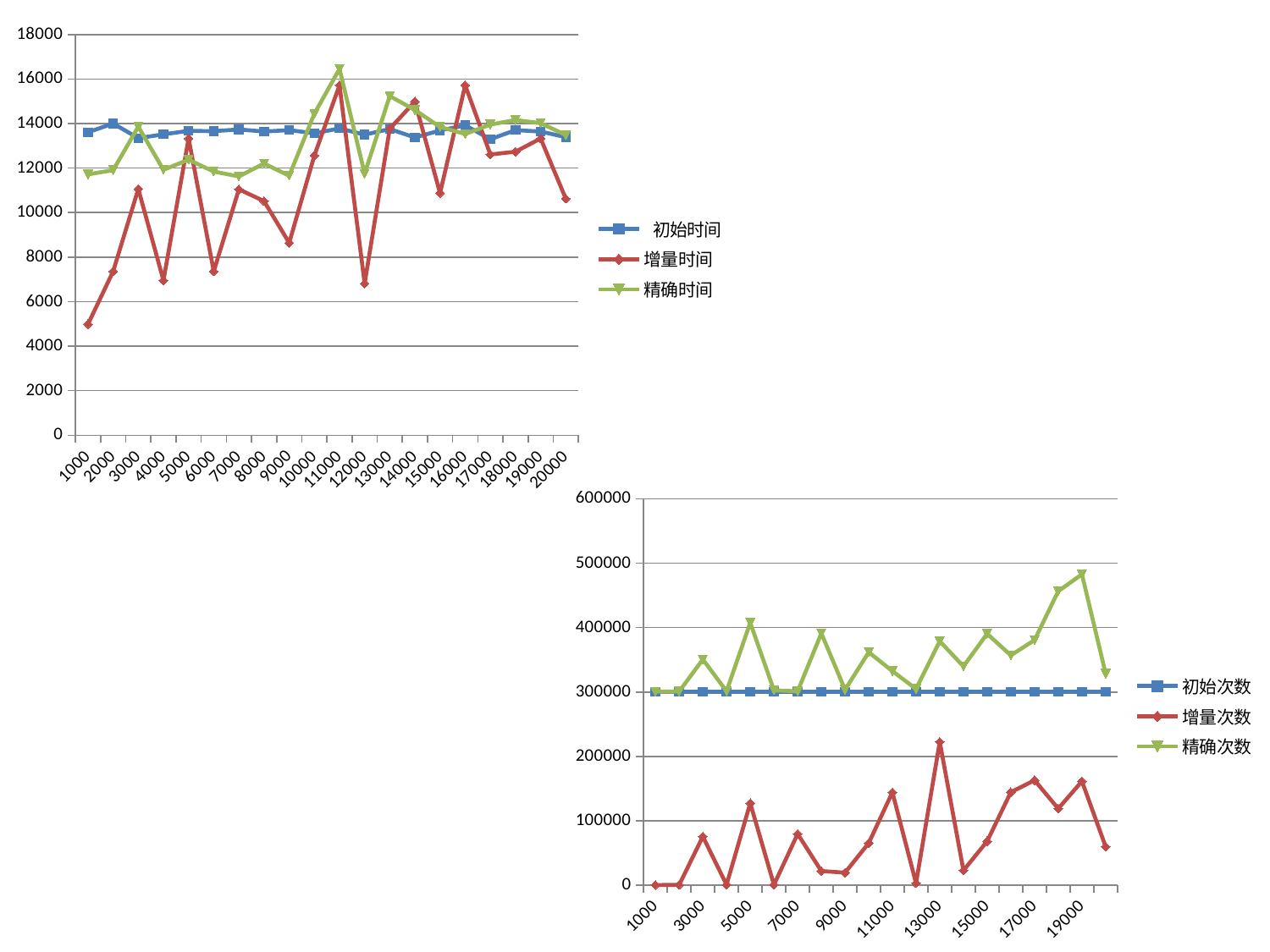

### Chart

| Category |  初始时间 | 增量时间 | 精确时间 |
|---|---|---|---|
| 1000 | 13610.0 | 4985.0 | 11718.0 |
| 2000 | 14000.0 | 7360.0 | 11906.0 |
| 3000 | 13344.0 | 11062.0 | 13860.0 |
| 4000 | 13515.0 | 6953.0 | 11922.0 |
| 5000 | 13672.0 | 13328.0 | 12375.0 |
| 6000 | 13656.0 | 7359.0 | 11843.0 |
| 7000 | 13734.0 | 11047.0 | 11625.0 |
| 8000 | 13641.0 | 10515.0 | 12203.0 |
| 9000 | 13703.0 | 8640.0 | 11657.0 |
| 10000 | 13563.0 | 12562.0 | 14438.0 |
| 11000 | 13781.0 | 15719.0 | 16454.0 |
| 12000 | 13500.0 | 6813.0 | 11750.0 |
| 13000 | 13750.0 | 13766.0 | 15235.0 |
| 14000 | 13375.0 | 14984.0 | 14609.0 |
| 15000 | 13687.0 | 10875.0 | 13844.0 |
| 16000 | 13922.0 | 15719.0 | 13531.0 |
| 17000 | 13297.0 | 12610.0 | 13954.0 |
| 18000 | 13703.0 | 12735.0 | 14157.0 |
| 19000 | 13641.0 | 13328.0 | 14016.0 |
| 20000 | 13390.0 | 10625.0 | 13484.0 |

### Chart

| Category | 初始次数 | 增量次数 | 精确次数 |
|---|---|---|---|
| 1000 | 300177.0 | 86.0 | 300448.0 |
| 2000 | 300177.0 | 236.0 | 300740.0 |
| 3000 | 300177.0 | 75457.0 | 350586.0 |
| 4000 | 300177.0 | 513.0 | 301120.0 |
| 5000 | 300177.0 | 127191.0 | 407586.0 |
| 6000 | 300177.0 | 517.0 | 302538.0 |
| 7000 | 300177.0 | 79535.0 | 301010.0 |
| 8000 | 300177.0 | 21846.0 | 391116.0 |
| 9000 | 300177.0 | 19399.0 | 303471.0 |
| 10000 | 300177.0 | 65291.0 | 361759.0 |
| 11000 | 300177.0 | 144117.0 | 332295.0 |
| 12000 | 300177.0 | 2823.0 | 304760.0 |
| 13000 | 300177.0 | 222420.0 | 378834.0 |
| 14000 | 300177.0 | 22798.0 | 339747.0 |
| 15000 | 300177.0 | 68125.0 | 390384.0 |
| 16000 | 300177.0 | 144287.0 | 356874.0 |
| 17000 | 300177.0 | 162816.0 | 380556.0 |
| 18000 | 300177.0 | 118790.0 | 456484.0 |
| 19000 | 300177.0 | 161241.0 | 482747.0 |
| 20000 | 300177.0 | 59787.0 | 328470.0 |